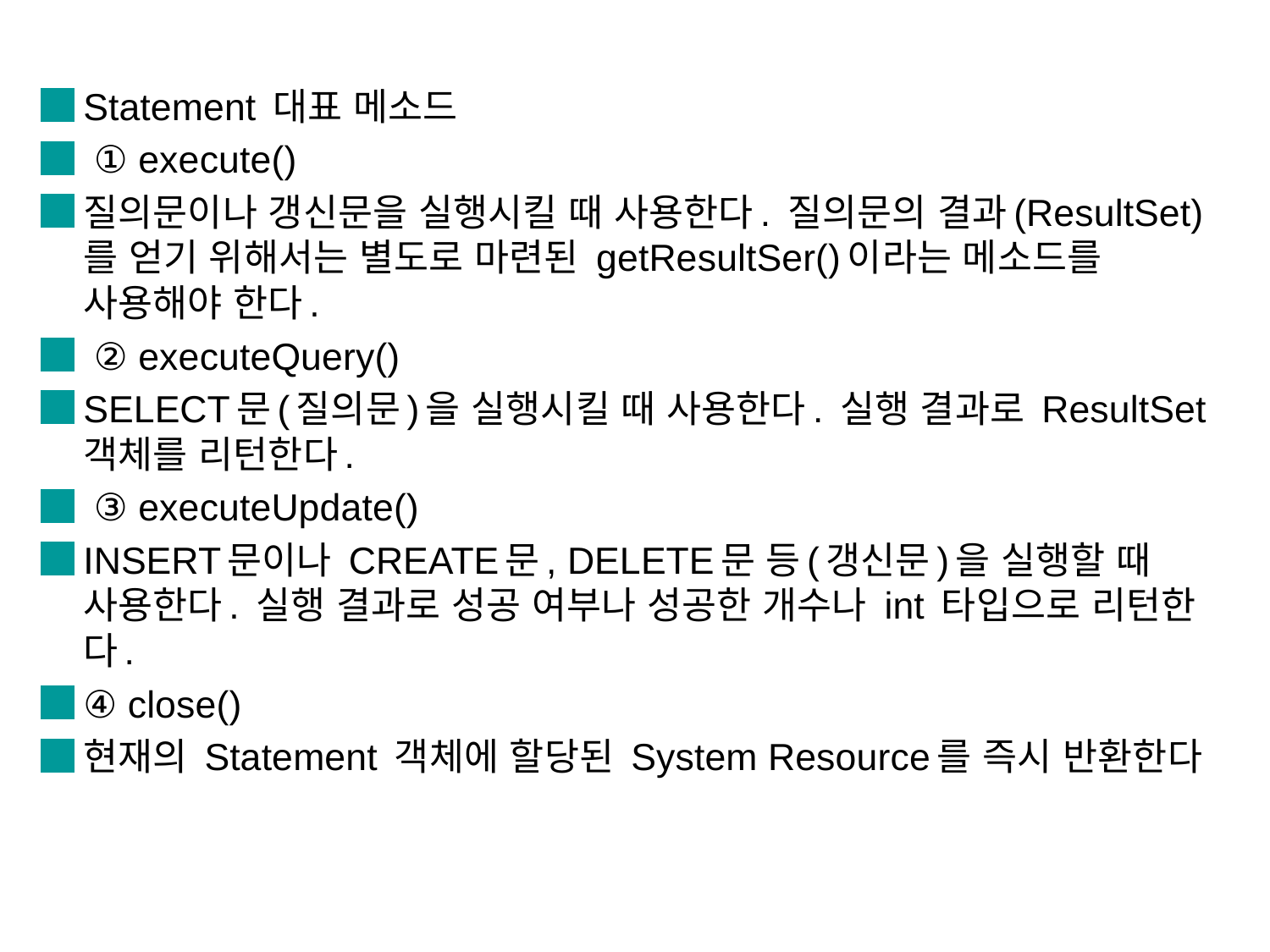

Statement 대표 메소드
 ① execute()
질의문이나 갱신문을 실행시킬 때 사용한다. 질의문의 결과(ResultSet)를 얻기 위해서는 별도로 마련된 getResultSer()이라는 메소드를 사용해야 한다.
 ② executeQuery()
SELECT문(질의문)을 실행시킬 때 사용한다. 실행 결과로 ResultSet 객체를 리턴한다.
 ③ executeUpdate()
INSERT문이나 CREATE문, DELETE문 등(갱신문)을 실행할 때 사용한다. 실행 결과로 성공 여부나 성공한 개수나 int 타입으로 리턴한다.
④ close()
현재의 Statement 객체에 할당된 System Resource를 즉시 반환한다